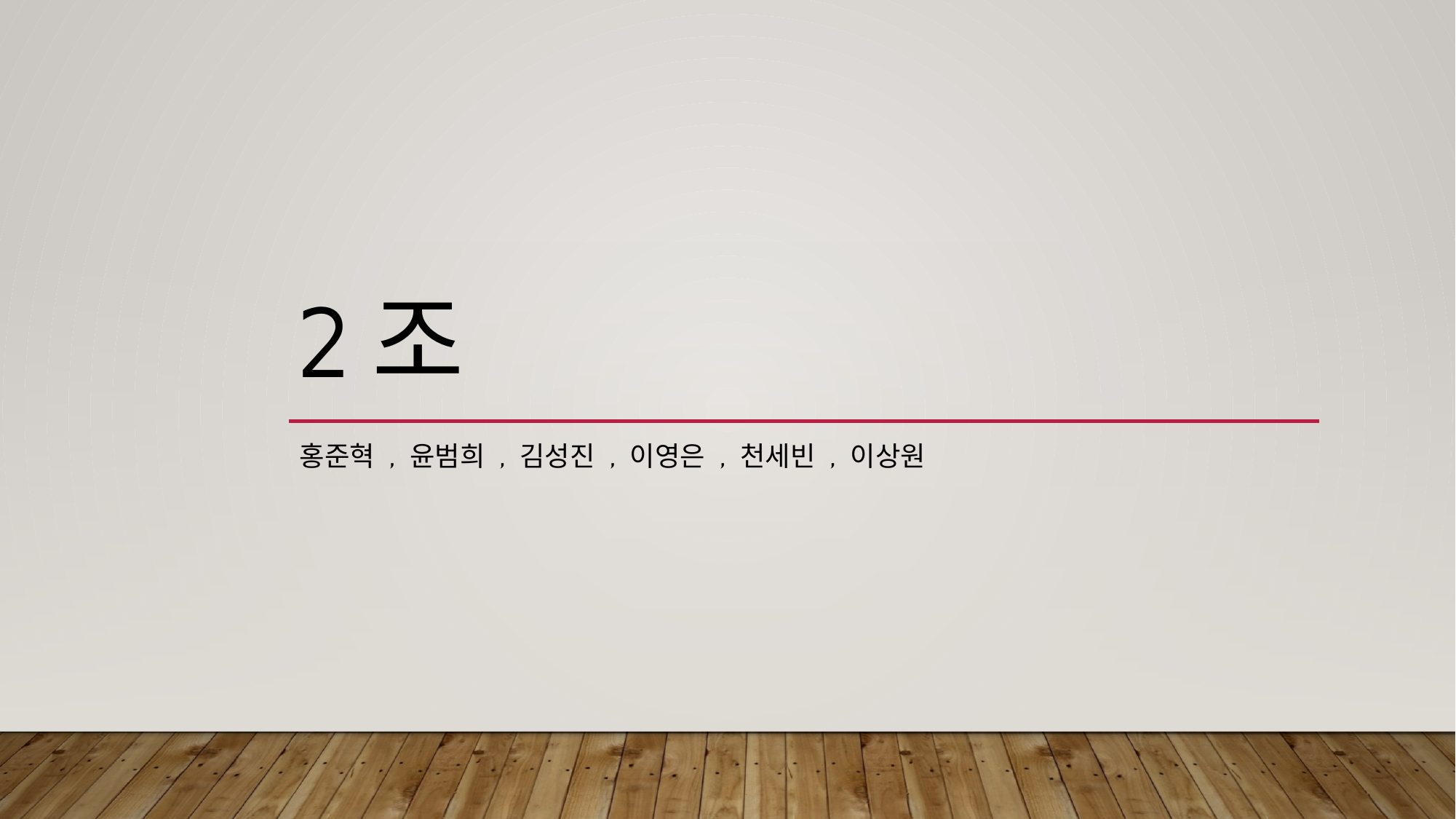

# 2조
홍준혁 , 윤범희 , 김성진 , 이영은 , 천세빈 , 이상원